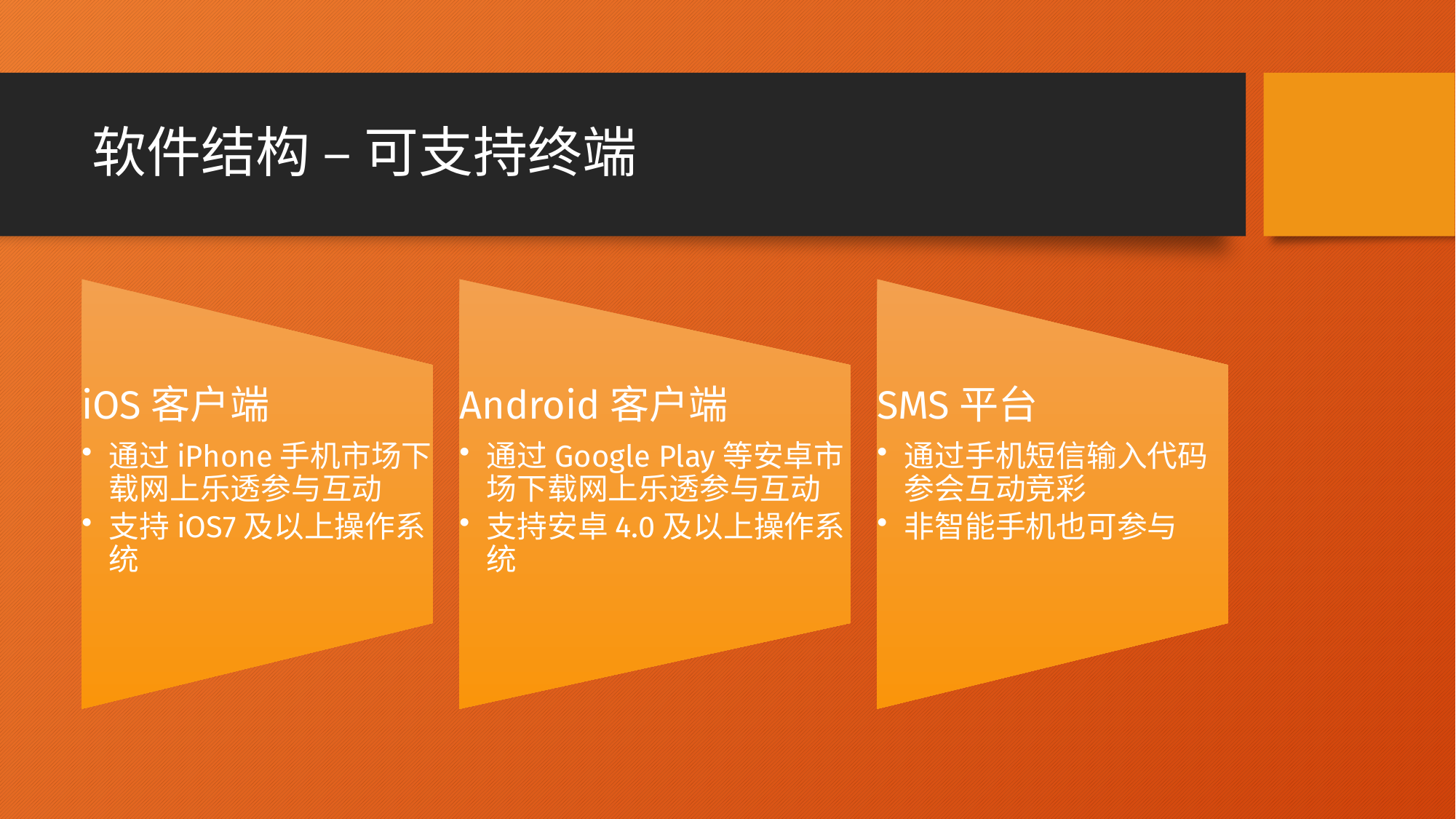

# 软件结构 – 可支持终端
iOS客户端
通过iPhone手机市场下载网上乐透参与互动
支持iOS7及以上操作系统
Android客户端
通过Google Play等安卓市场下载网上乐透参与互动
支持安卓4.0及以上操作系统
SMS平台
通过手机短信输入代码参会互动竞彩
非智能手机也可参与